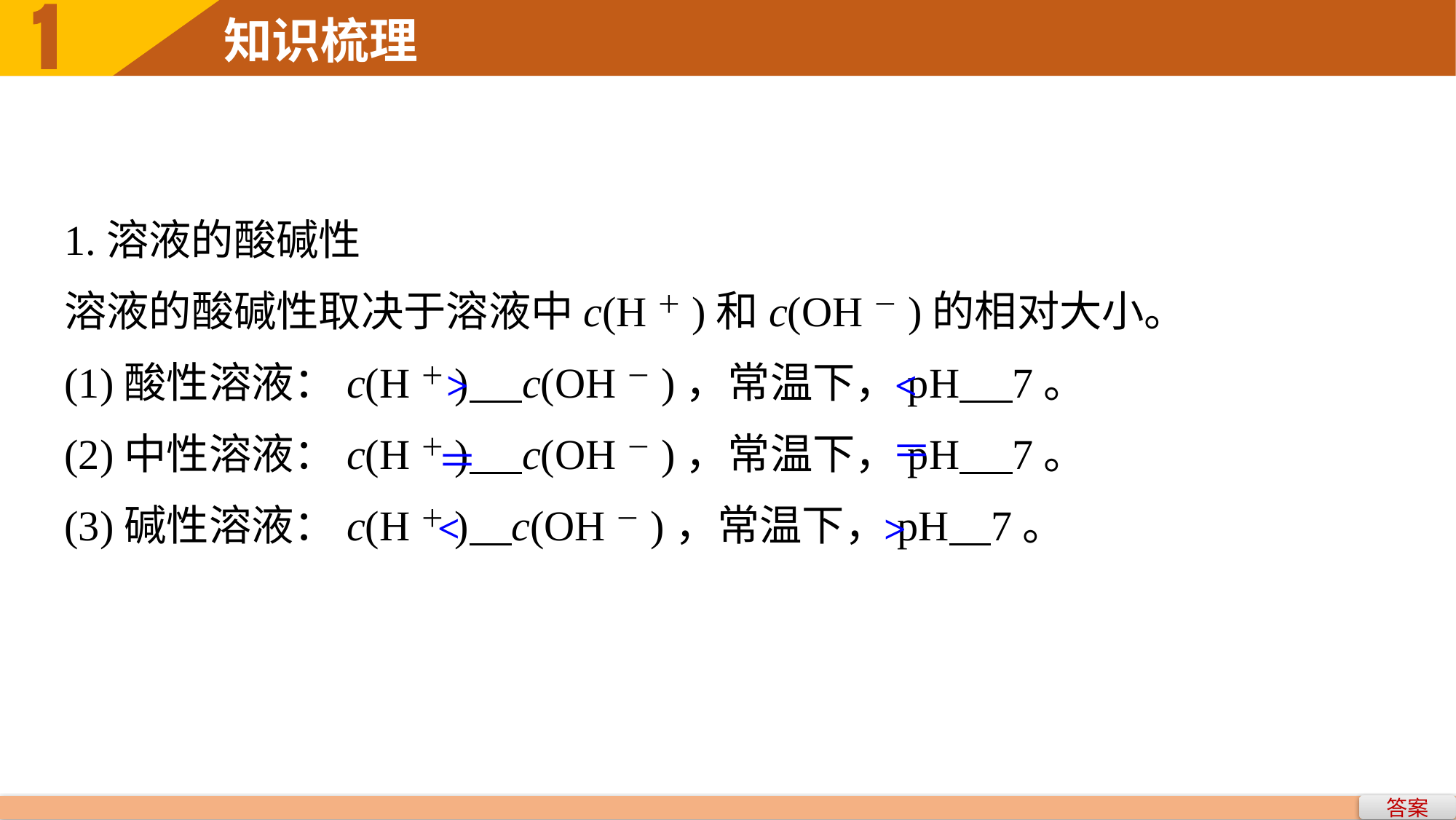

1

知识梳理
1.溶液的酸碱性
溶液的酸碱性取决于溶液中c(H＋)和c(OH－)的相对大小。
(1)酸性溶液：c(H＋)     c(OH－)，常温下，pH     7。
(2)中性溶液：c(H＋)     c(OH－)，常温下，pH     7。
(3)碱性溶液：c(H＋)    c(OH－)，常温下，pH    7。
<
>
＝
＝
<
>
答案